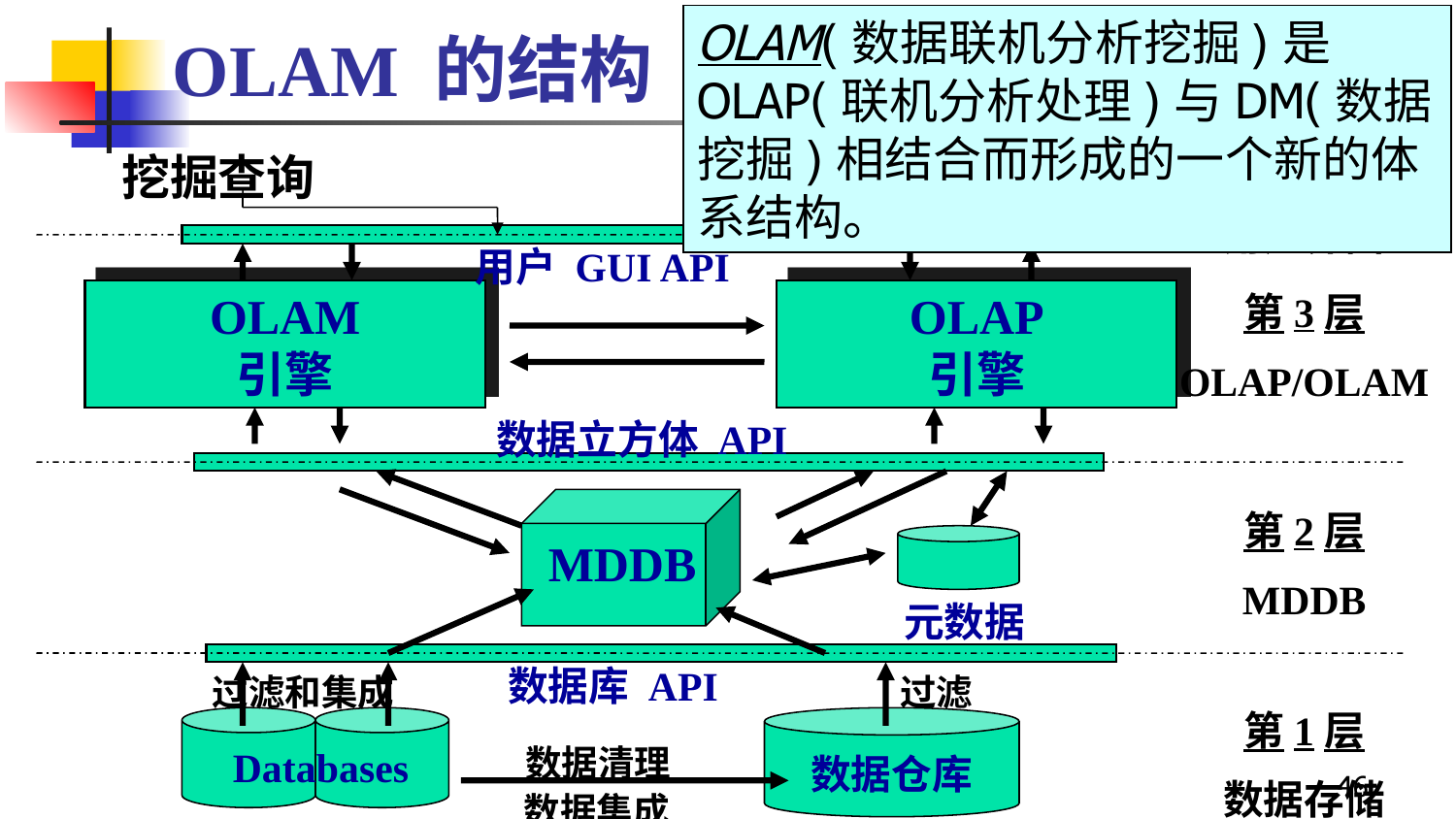

OLAM(数据联机分析挖掘)是OLAP(联机分析处理)与DM(数据挖掘)相结合而形成的一个新的体系结构。
# OLAM 的结构
挖掘结果
第4层
用户界面
挖掘查询

用户 GUI API

OLAM
引擎
OLAP
引擎
第3层
OLAP/OLAM

数据立方体 API

第2层
MDDB
MDDB

元数据

数据库 API
过滤和集成

过滤
第1层
数据存储

数据清理
Databases
数据仓库
46

数据集成